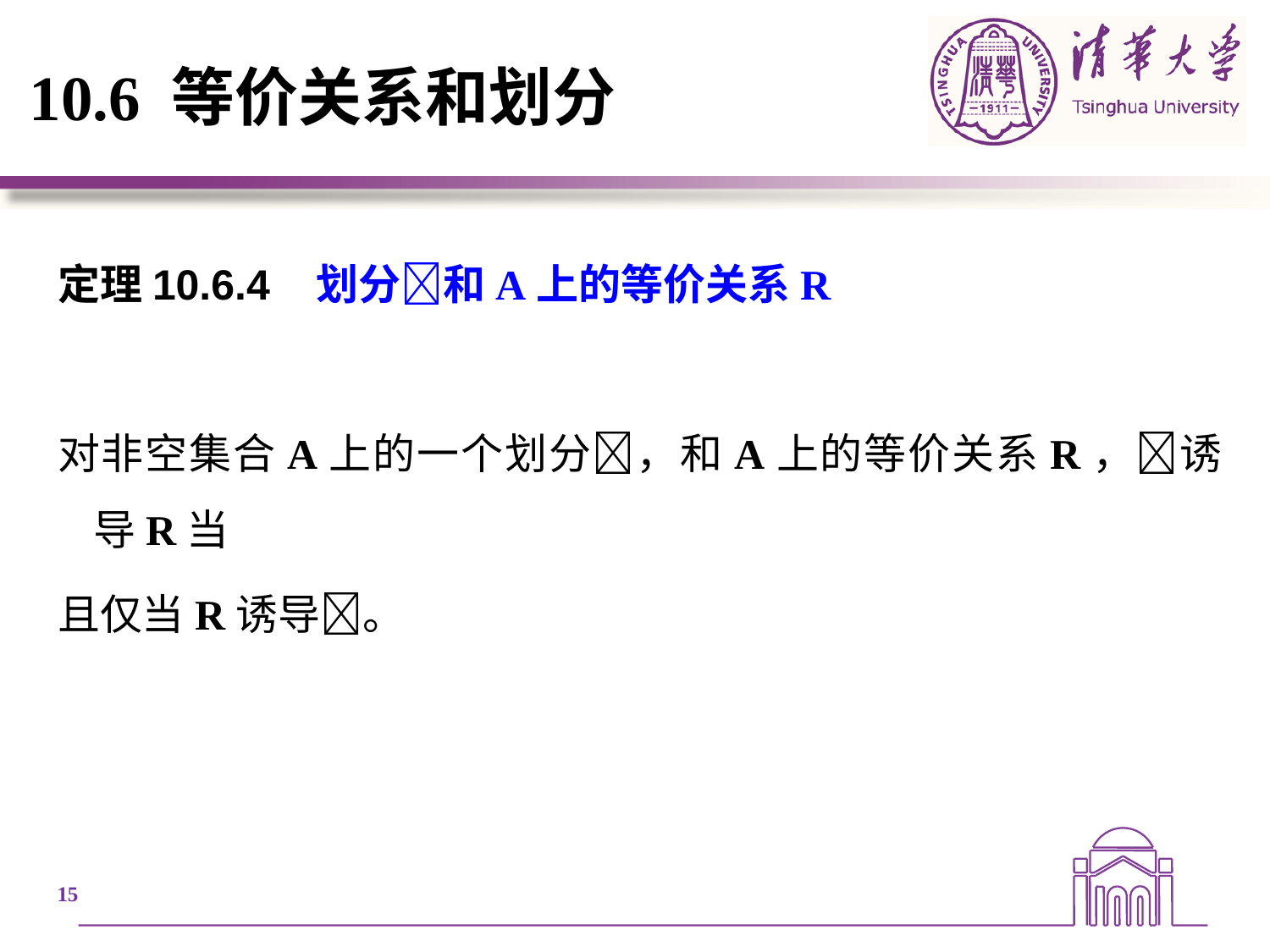

# 10.6 等价关系和划分
定理10.6.4   划分π和A上的等价关系R

对非空集合A上的一个划分π，和A上的等价关系R，π诱导R当
且仅当R诱导π。